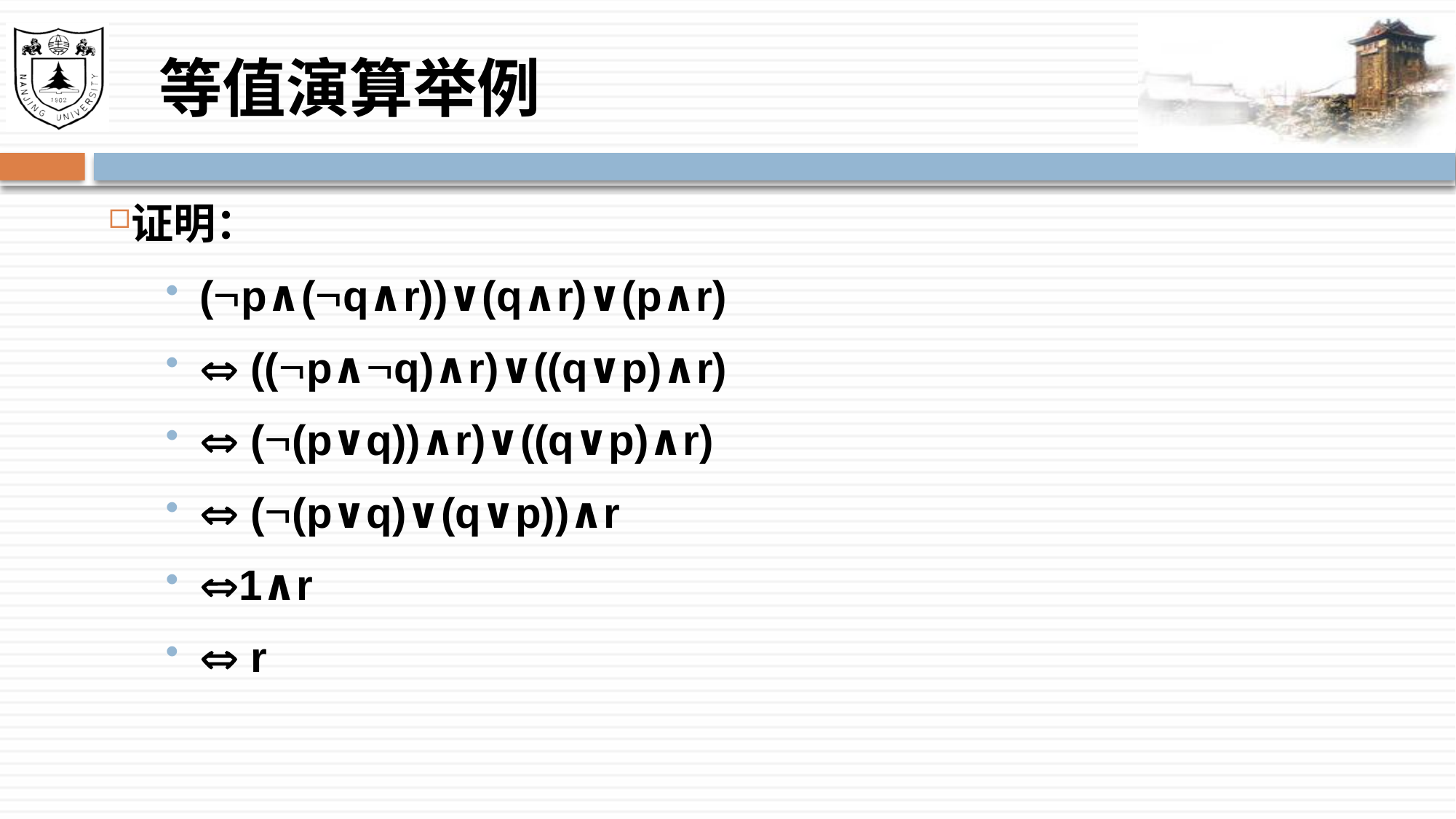

# 等值演算举例
证明：
(¬p∧(¬q∧r))∨(q∧r)∨(p∧r)
⇔ ((¬p∧¬q)∧r)∨((q∨p)∧r)
⇔ (¬(p∨q))∧r)∨((q∨p)∧r)
⇔ (¬(p∨q)∨(q∨p))∧r
⇔1∧r
⇔ r